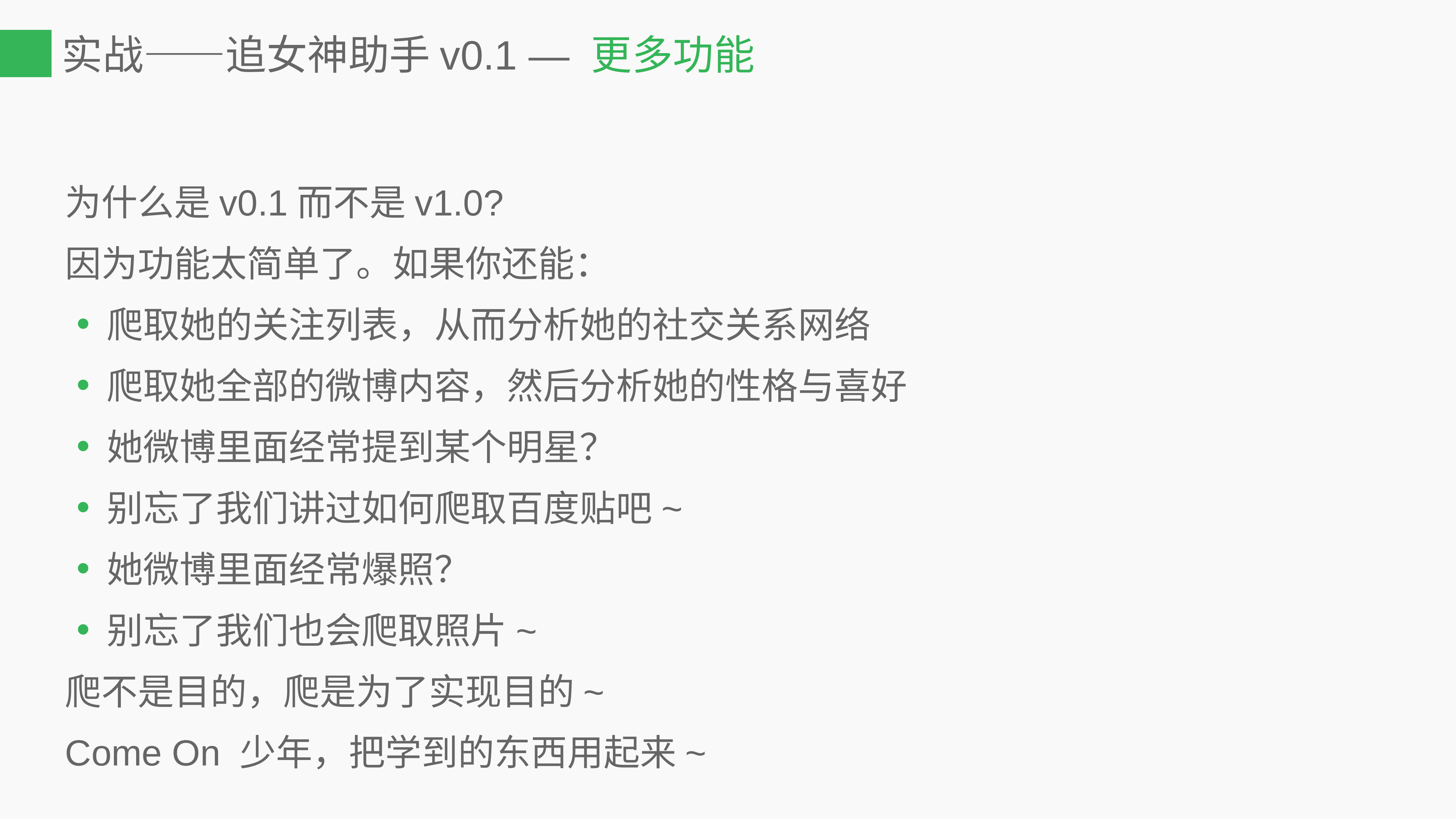

# 实战——追女神助手v0.1 — 更多功能
为什么是v0.1而不是v1.0?
因为功能太简单了。如果你还能：
爬取她的关注列表，从而分析她的社交关系网络
爬取她全部的微博内容，然后分析她的性格与喜好
她微博里面经常提到某个明星？
别忘了我们讲过如何爬取百度贴吧~
她微博里面经常爆照？
别忘了我们也会爬取照片~
爬不是目的，爬是为了实现目的~
Come On 少年，把学到的东西用起来~